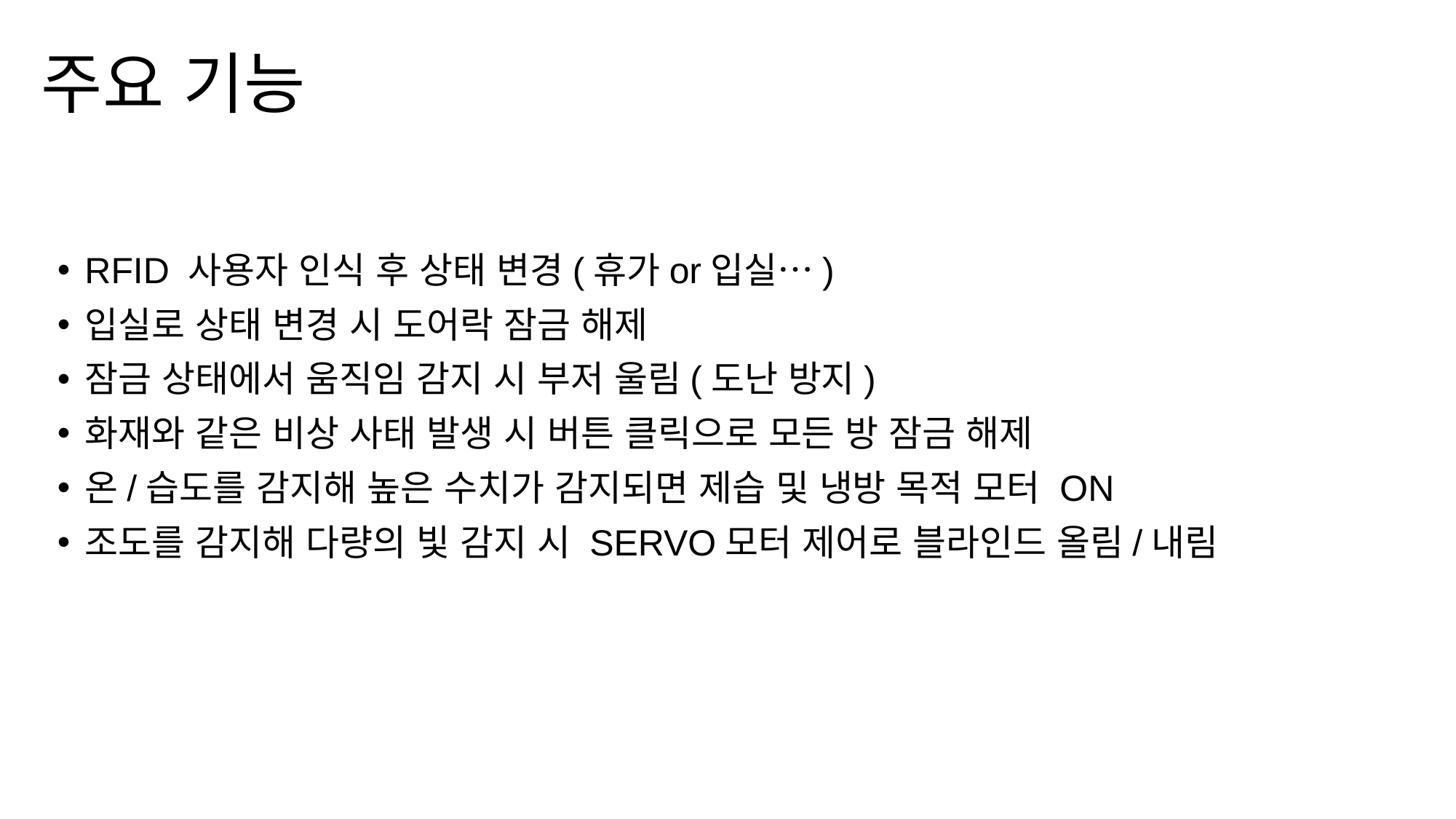

# 주요 기능
RFID 사용자 인식 후 상태 변경(휴가or입실…)
입실로 상태 변경 시 도어락 잠금 해제
잠금 상태에서 움직임 감지 시 부저 울림(도난 방지)
화재와 같은 비상 사태 발생 시 버튼 클릭으로 모든 방 잠금 해제
온/습도를 감지해 높은 수치가 감지되면 제습 및 냉방 목적 모터 ON
조도를 감지해 다량의 빛 감지 시 SERVO모터 제어로 블라인드 올림/내림